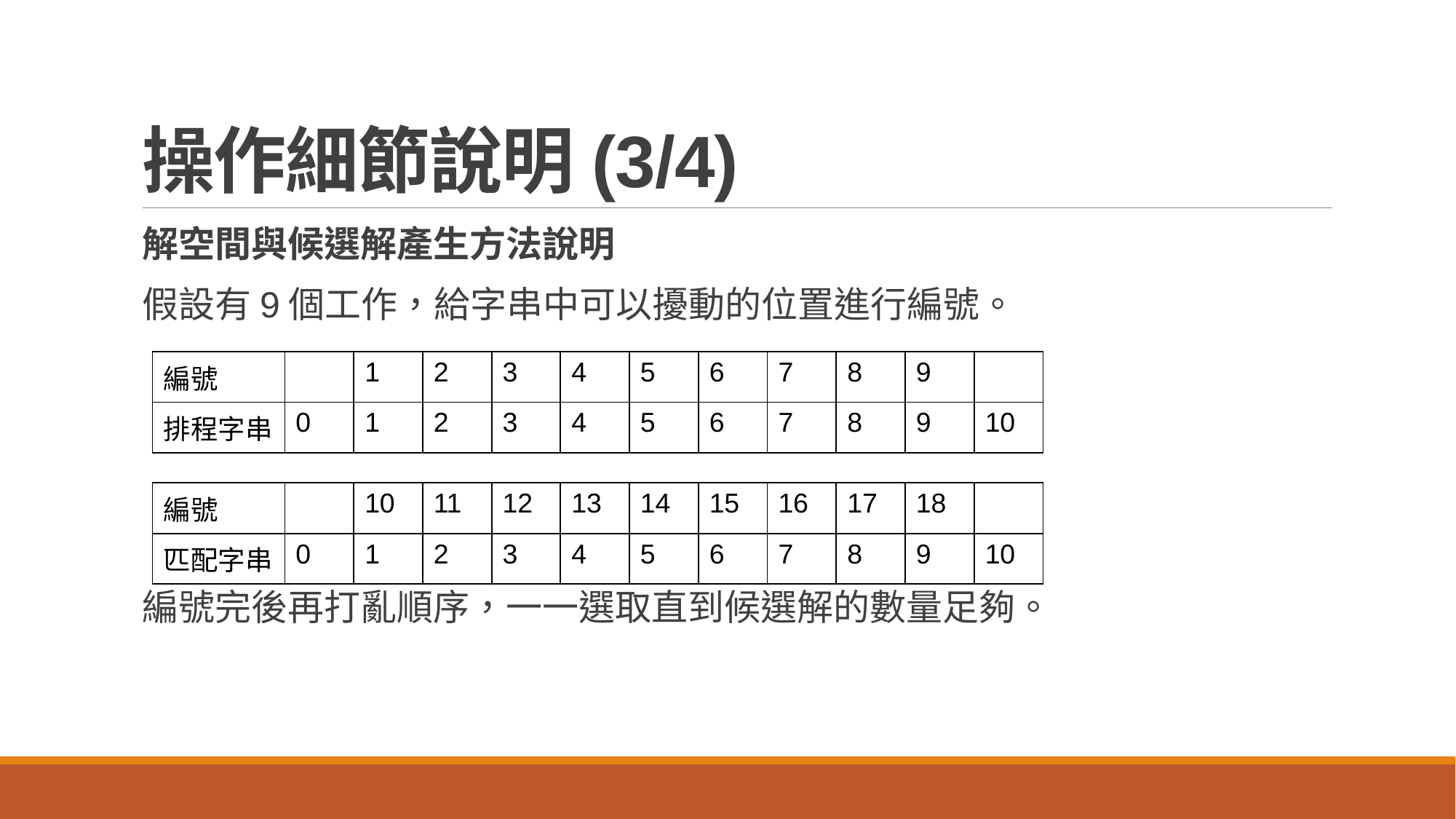

# 操作細節說明(3/4)
解空間與候選解產生方法說明
假設有9個工作，給字串中可以擾動的位置進行編號。

編號完後再打亂順序，一一選取直到候選解的數量足夠。
| 編號 |  | 1 | 2 | 3 | 4 | 5 | 6 | 7 | 8 | 9 |  |
| --- | --- | --- | --- | --- | --- | --- | --- | --- | --- | --- | --- |
| 排程字串 | 0 | 1 | 2 | 3 | 4 | 5 | 6 | 7 | 8 | 9 | 10 |
| 編號 |  | 10 | 11 | 12 | 13 | 14 | 15 | 16 | 17 | 18 |  |
| --- | --- | --- | --- | --- | --- | --- | --- | --- | --- | --- | --- |
| 匹配字串 | 0 | 1 | 2 | 3 | 4 | 5 | 6 | 7 | 8 | 9 | 10 |